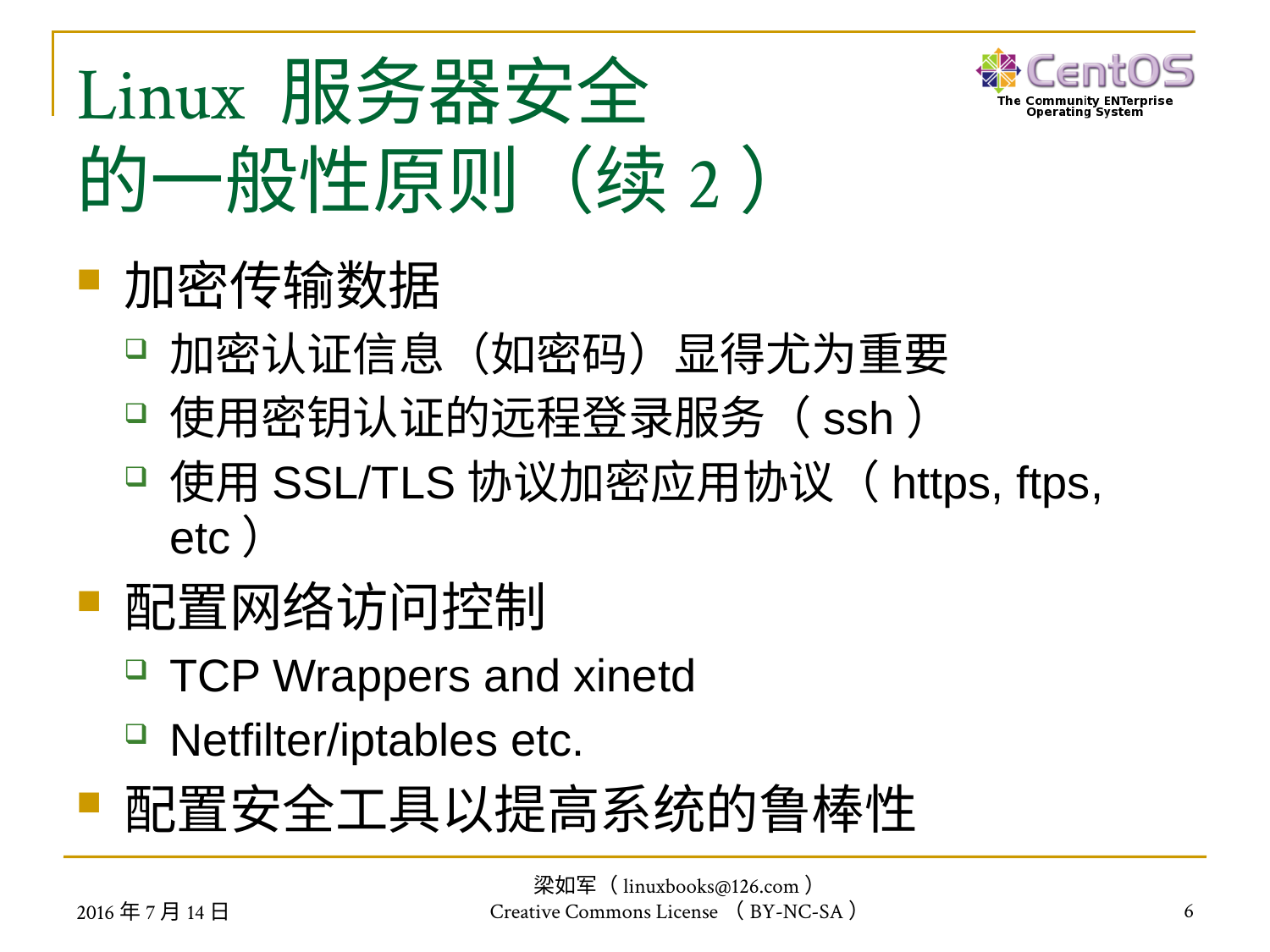

# Linux 服务器安全 的一般性原则（续2）
加密传输数据
加密认证信息（如密码）显得尤为重要
使用密钥认证的远程登录服务（ssh）
使用SSL/TLS协议加密应用协议（https, ftps, etc）
配置网络访问控制
TCP Wrappers and xinetd
Netfilter/iptables etc.
配置安全工具以提高系统的鲁棒性

梁如军（linuxbooks@126.com）
Creative Commons License（BY-NC-SA）
2016年7月14日
6